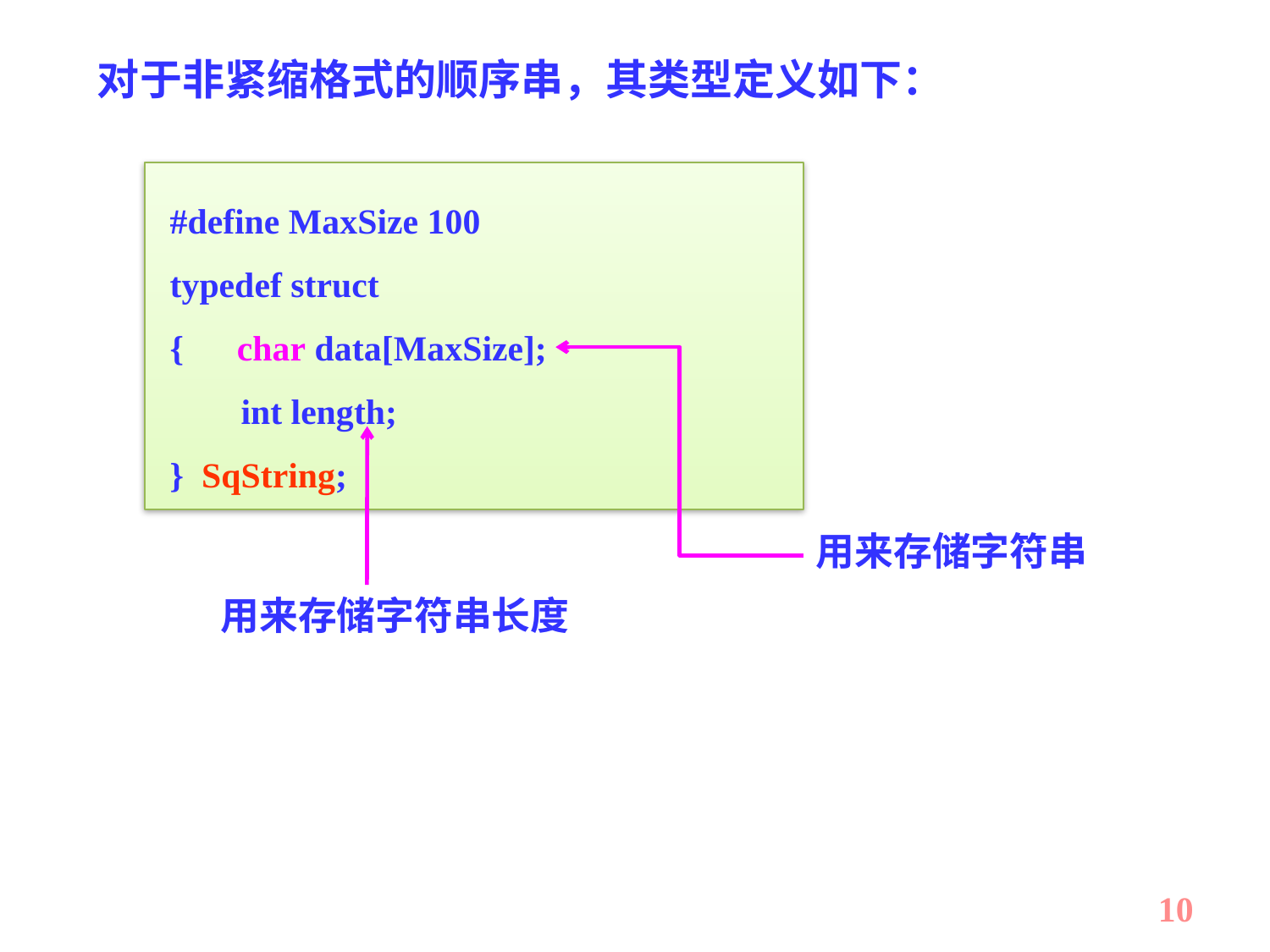

对于非紧缩格式的顺序串，其类型定义如下：
#define MaxSize 100
typedef struct
{      char data[MaxSize];
        int length;
}  SqString;
用来存储字符串
用来存储字符串长度
10